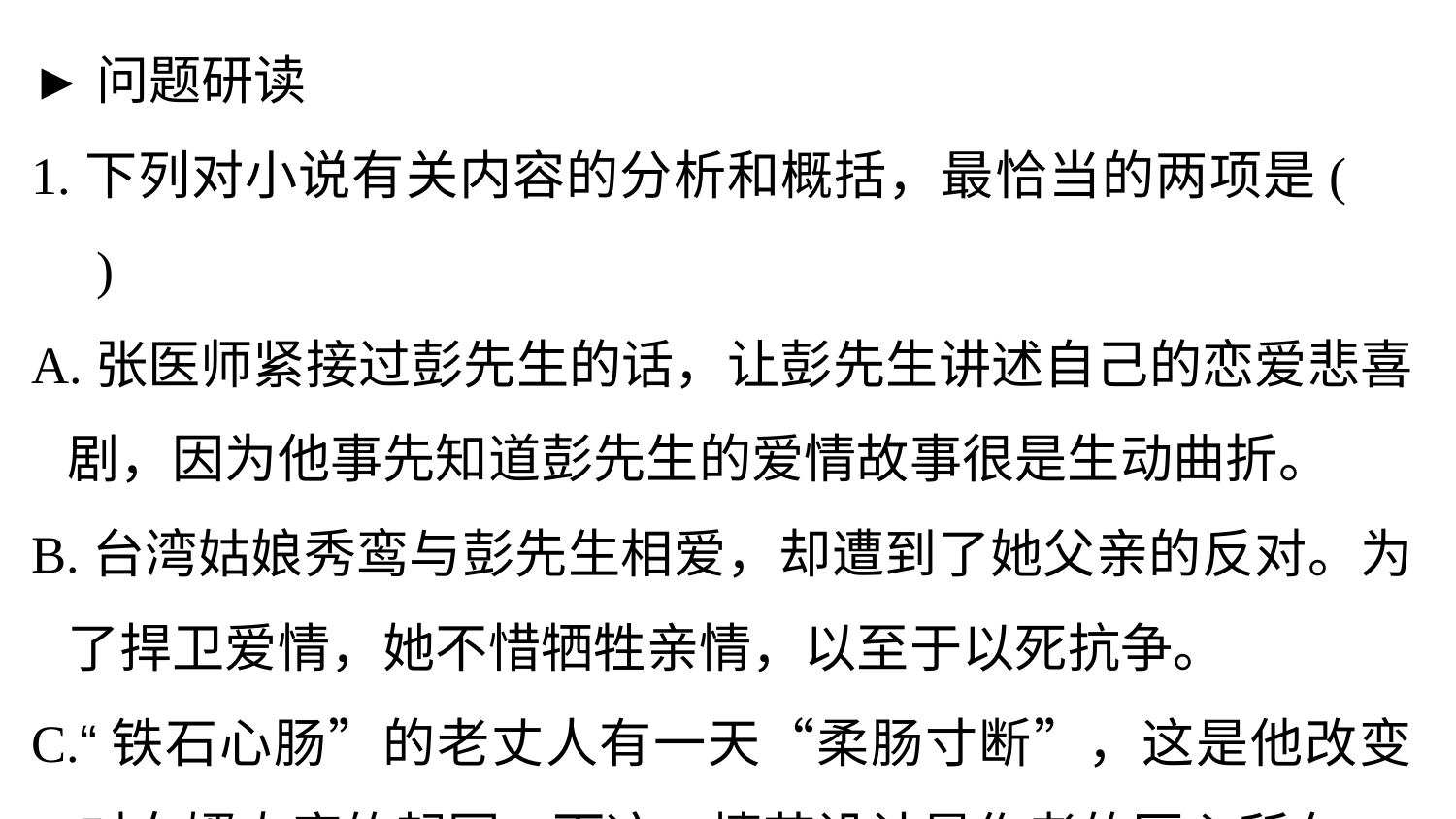

►问题研读
1.下列对小说有关内容的分析和概括，最恰当的两项是(　　)
A.张医师紧接过彭先生的话，让彭先生讲述自己的恋爱悲喜
   剧，因为他事先知道彭先生的爱情故事很是生动曲折。
B.台湾姑娘秀鸾与彭先生相爱，却遭到了她父亲的反对。为
   了捍卫爱情，她不惜牺牲亲情，以至于以死抗争。
C.“铁石心肠”的老丈人有一天“柔肠寸断”，这是他改变
    对女婿态度的起因，而这一情节设计是作者的匠心所在。